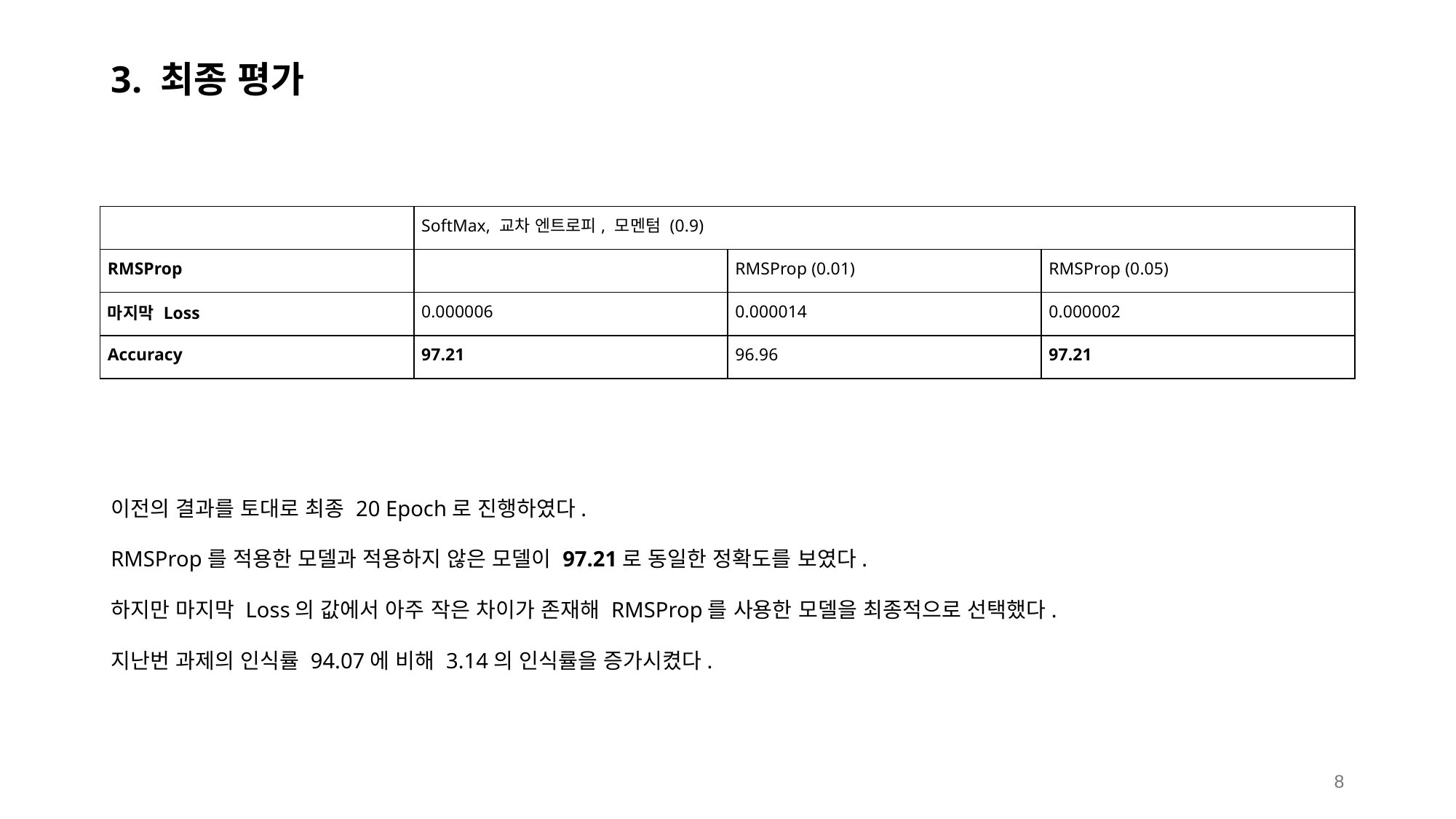

# 3. 최종 평가
|  | SoftMax, 교차 엔트로피, 모멘텀 (0.9) |  |  |
| --- | --- | --- | --- |
| RMSProp |  | RMSProp (0.01) | RMSProp (0.05) |
| 마지막 Loss | 0.000006 | 0.000014 | 0.000002 |
| Accuracy | 97.21 | 96.96 | 97.21 |
이전의 결과를 토대로 최종 20 Epoch로 진행하였다.

RMSProp를 적용한 모델과 적용하지 않은 모델이 97.21로 동일한 정확도를 보였다.

하지만 마지막 Loss의 값에서 아주 작은 차이가 존재해 RMSProp를 사용한 모델을 최종적으로 선택했다.

지난번 과제의 인식률 94.07에 비해 3.14의 인식률을 증가시켰다.
8